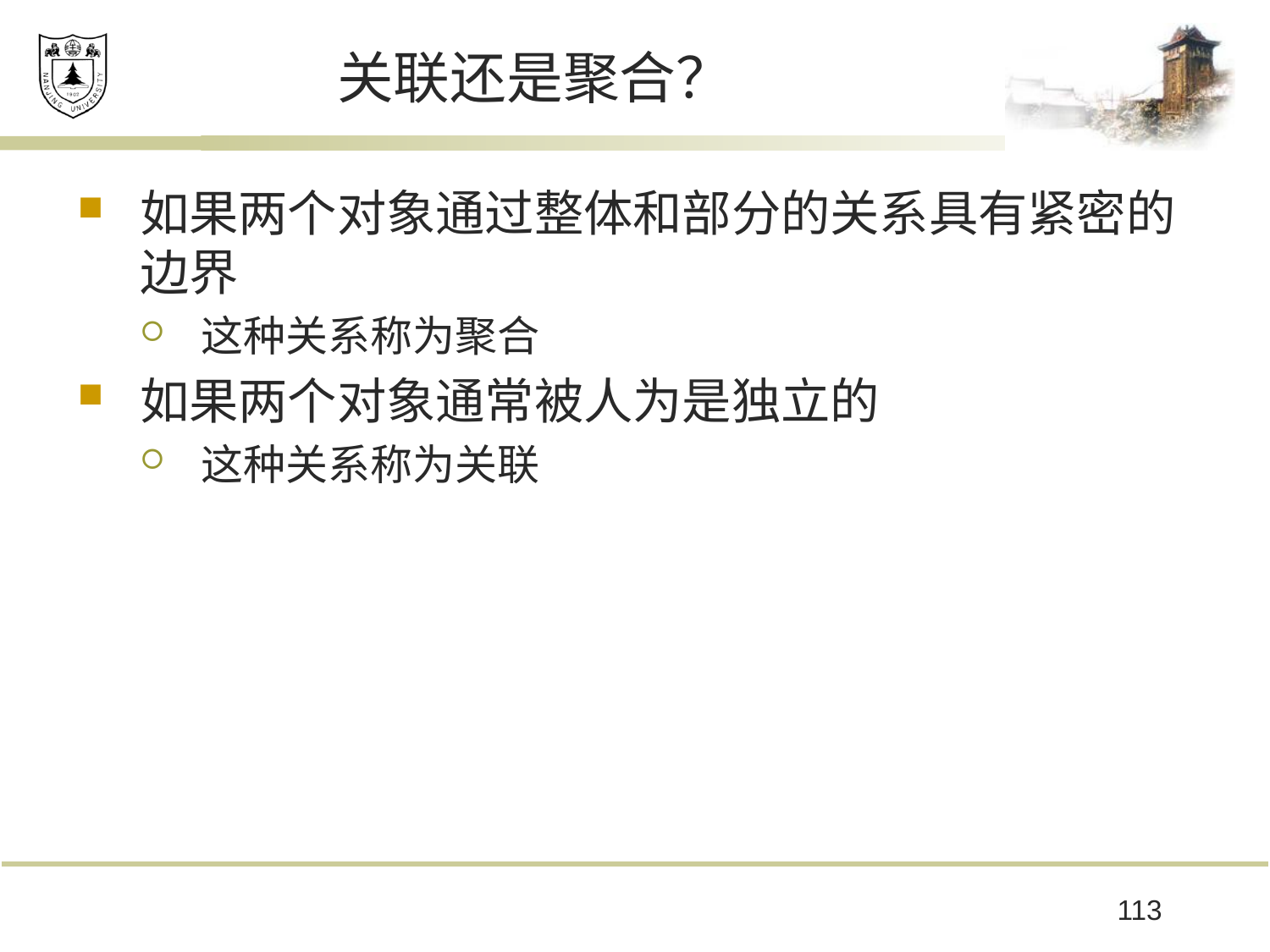

# 关联还是聚合？
如果两个对象通过整体和部分的关系具有紧密的边界
这种关系称为聚合
如果两个对象通常被人为是独立的
这种关系称为关联
113